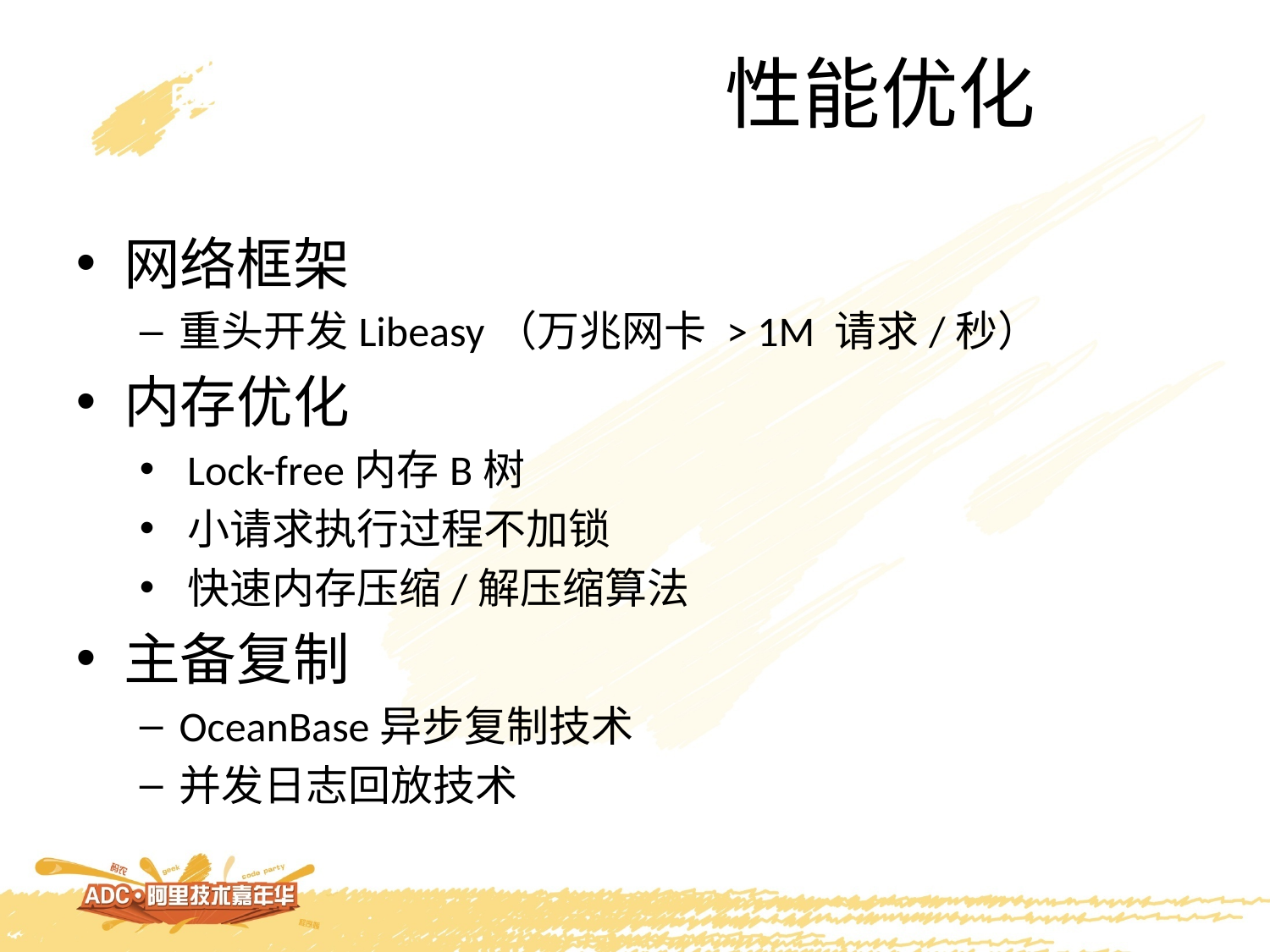

性能优化
网络框架
重头开发Libeasy（万兆网卡 > 1M 请求/秒）
内存优化
Lock-free内存B树
小请求执行过程不加锁
快速内存压缩/解压缩算法
主备复制
OceanBase异步复制技术
并发日志回放技术